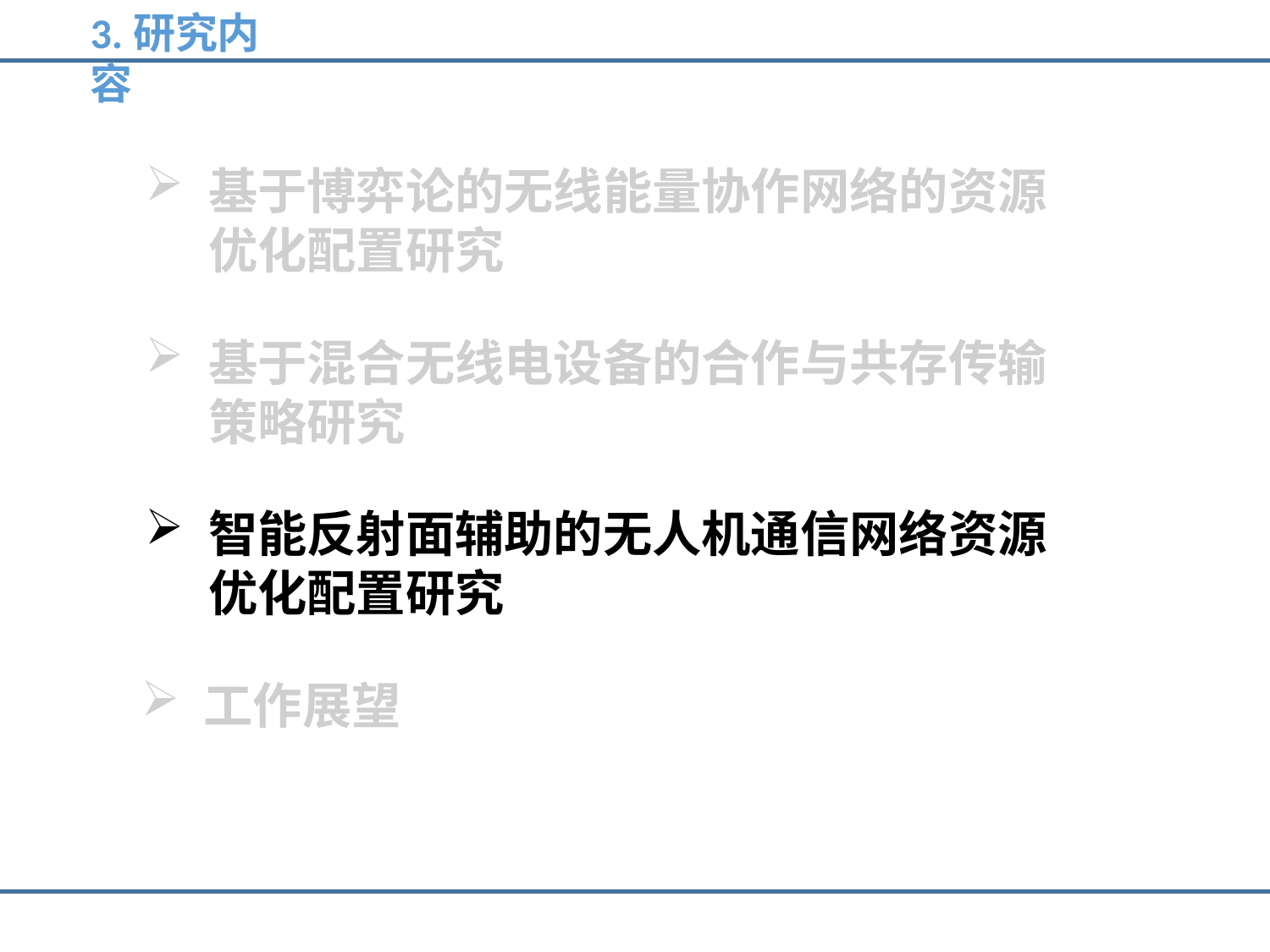

3.研究内容
基于博弈论的无线能量协作网络的资源优化配置研究
基于混合无线电设备的合作与共存传输策略研究
智能反射面辅助的无人机通信网络资源优化配置研究
 工作展望
19